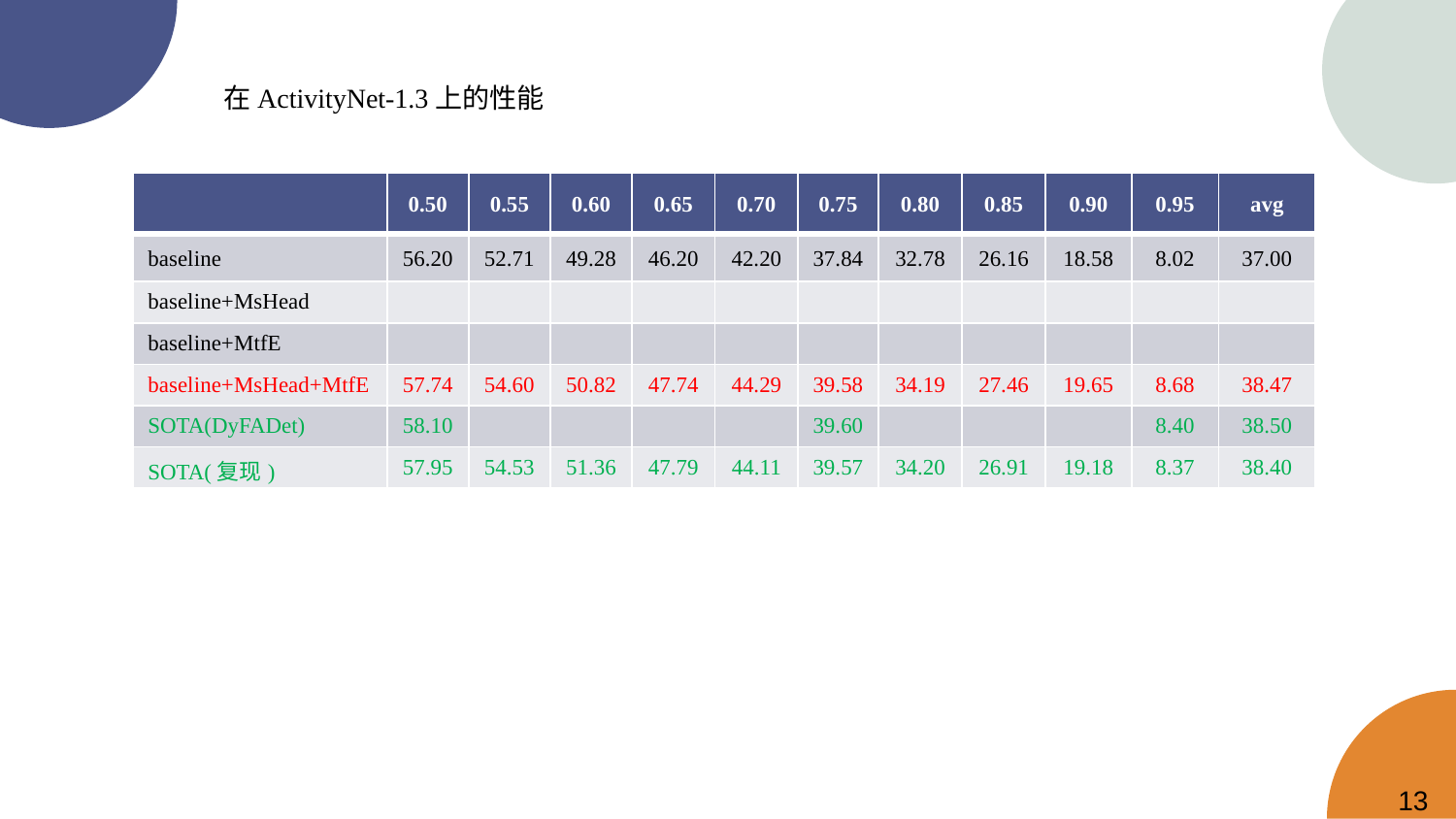

在ActivityNet-1.3上的性能
|  | 0.50 | 0.55 | 0.60 | 0.65 | 0.70 | 0.75 | 0.80 | 0.85 | 0.90 | 0.95 | avg |
| --- | --- | --- | --- | --- | --- | --- | --- | --- | --- | --- | --- |
| baseline | 56.20 | 52.71 | 49.28 | 46.20 | 42.20 | 37.84 | 32.78 | 26.16 | 18.58 | 8.02 | 37.00 |
| baseline+MsHead |  |  |  |  |  |  |  |  |  |  |  |
| baseline+MtfE |  |  |  |  |  |  |  |  |  |  |  |
| baseline+MsHead+MtfE | 57.74 | 54.60 | 50.82 | 47.74 | 44.29 | 39.58 | 34.19 | 27.46 | 19.65 | 8.68 | 38.47 |
| SOTA(DyFADet) | 58.10 |  |  |  |  | 39.60 |  |  |  | 8.40 | 38.50 |
| SOTA(复现) | 57.95 | 54.53 | 51.36 | 47.79 | 44.11 | 39.57 | 34.20 | 26.91 | 19.18 | 8.37 | 38.40 |
13